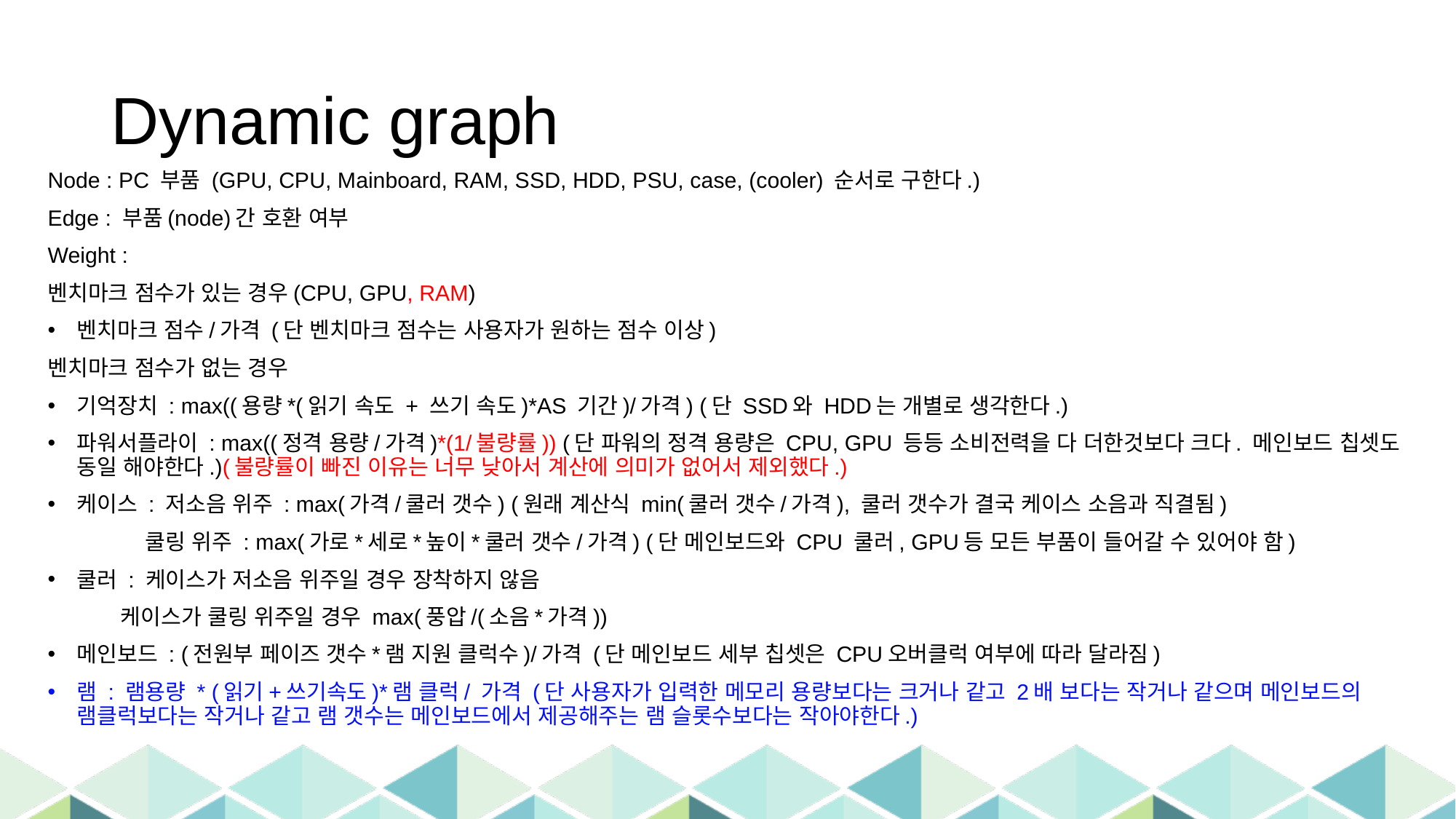

# Dynamic graph
Node : PC 부품 (GPU, CPU, Mainboard, RAM, SSD, HDD, PSU, case, (cooler) 순서로 구한다.)
Edge : 부품(node)간 호환 여부
Weight :
벤치마크 점수가 있는 경우(CPU, GPU, RAM)
벤치마크 점수/가격 (단 벤치마크 점수는 사용자가 원하는 점수 이상)
벤치마크 점수가 없는 경우
기억장치 : max((용량*(읽기 속도 + 쓰기 속도)*AS 기간)/가격) (단 SSD와 HDD는 개별로 생각한다.)
파워서플라이 : max((정격 용량/가격)*(1/불량률)) (단 파워의 정격 용량은 CPU, GPU 등등 소비전력을 다 더한것보다 크다. 메인보드 칩셋도 동일 해야한다.)(불량률이 빠진 이유는 너무 낮아서 계산에 의미가 없어서 제외했다.)
케이스 : 저소음 위주 : max(가격/쿨러 갯수) (원래 계산식 min(쿨러 갯수/가격), 쿨러 갯수가 결국 케이스 소음과 직결됨)
               쿨링 위주 : max(가로*세로*높이*쿨러 갯수/가격) (단 메인보드와 CPU 쿨러, GPU등 모든 부품이 들어갈 수 있어야 함)
쿨러 : 케이스가 저소음 위주일 경우 장착하지 않음
           케이스가 쿨링 위주일 경우 max(풍압/(소음*가격))
메인보드 : (전원부 페이즈 갯수*램 지원 클럭수)/가격 (단 메인보드 세부 칩셋은 CPU오버클럭 여부에 따라 달라짐)
램 : 램용량 * (읽기+쓰기속도)*램 클럭/ 가격 (단 사용자가 입력한 메모리 용량보다는 크거나 같고 2배 보다는 작거나 같으며 메인보드의 램클럭보다는 작거나 같고 램 갯수는 메인보드에서 제공해주는 램 슬롯수보다는 작아야한다.)